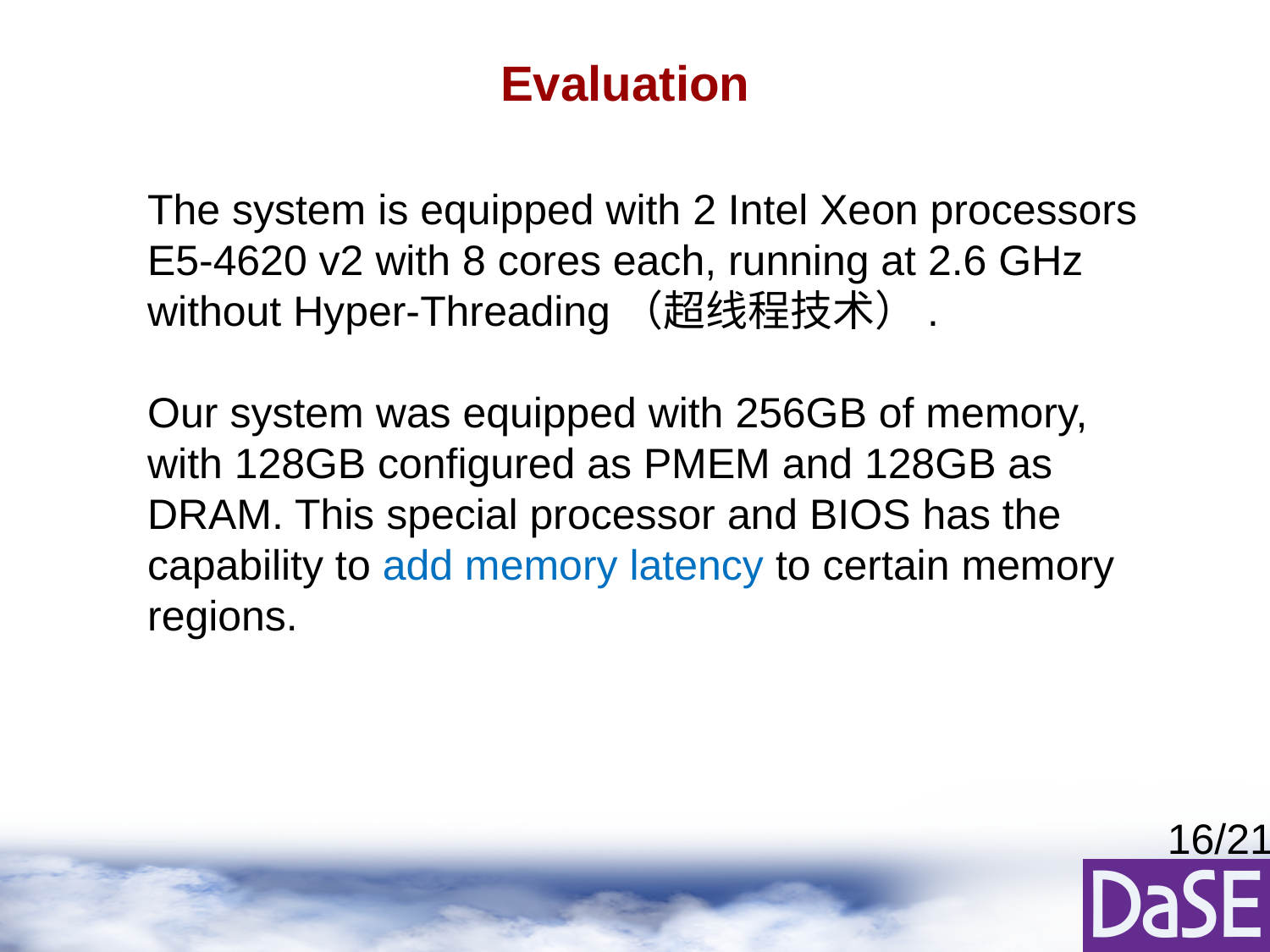

# Evaluation
The system is equipped with 2 Intel Xeon processors E5-4620 v2 with 8 cores each, running at 2.6 GHz without Hyper-Threading（超线程技术）.

Our system was equipped with 256GB of memory, with 128GB configured as PMEM and 128GB as DRAM. This special processor and BIOS has the capability to add memory latency to certain memory regions.
16/21